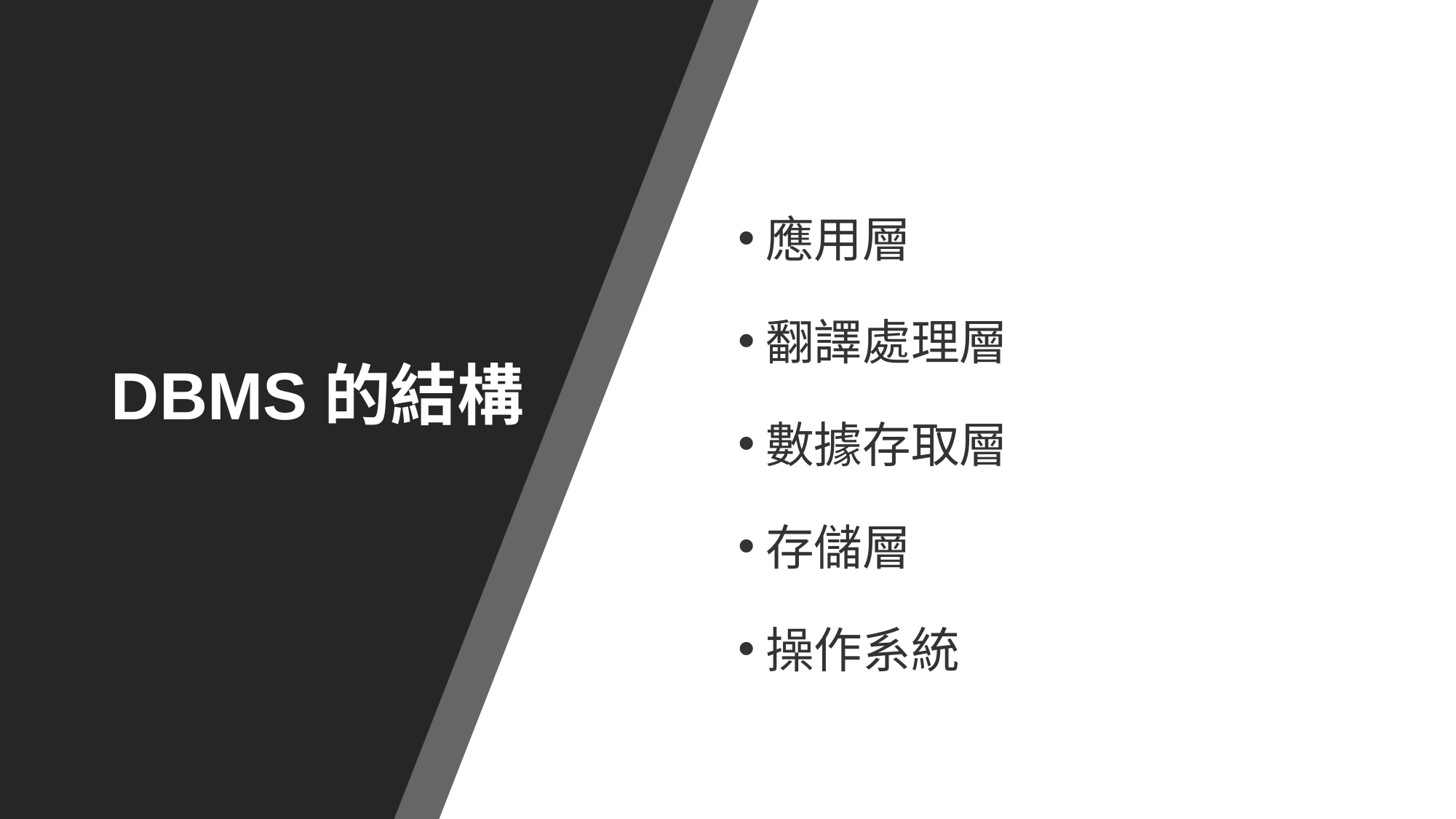

# DBMS的結構
應用層
翻譯處理層
數據存取層
存儲層
操作系統